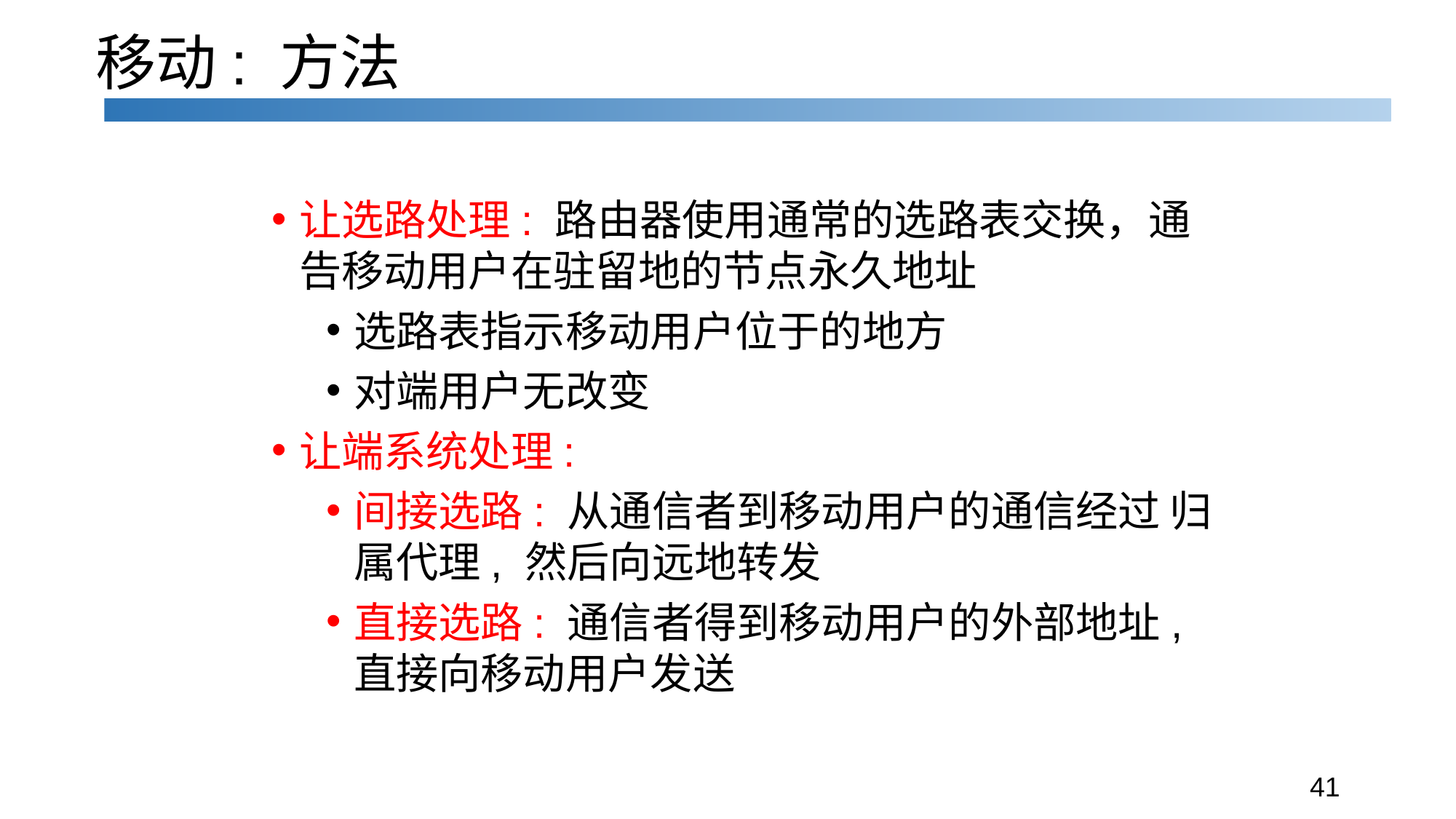

# 移动: 方法

让选路处理: 路由器使用通常的选路表交换，通告移动用户在驻留地的节点永久地址
选路表指示移动用户位于的地方
对端用户无改变
让端系统处理:
间接选路: 从通信者到移动用户的通信经过 归属代理, 然后向远地转发
直接选路: 通信者得到移动用户的外部地址, 直接向移动用户发送
41